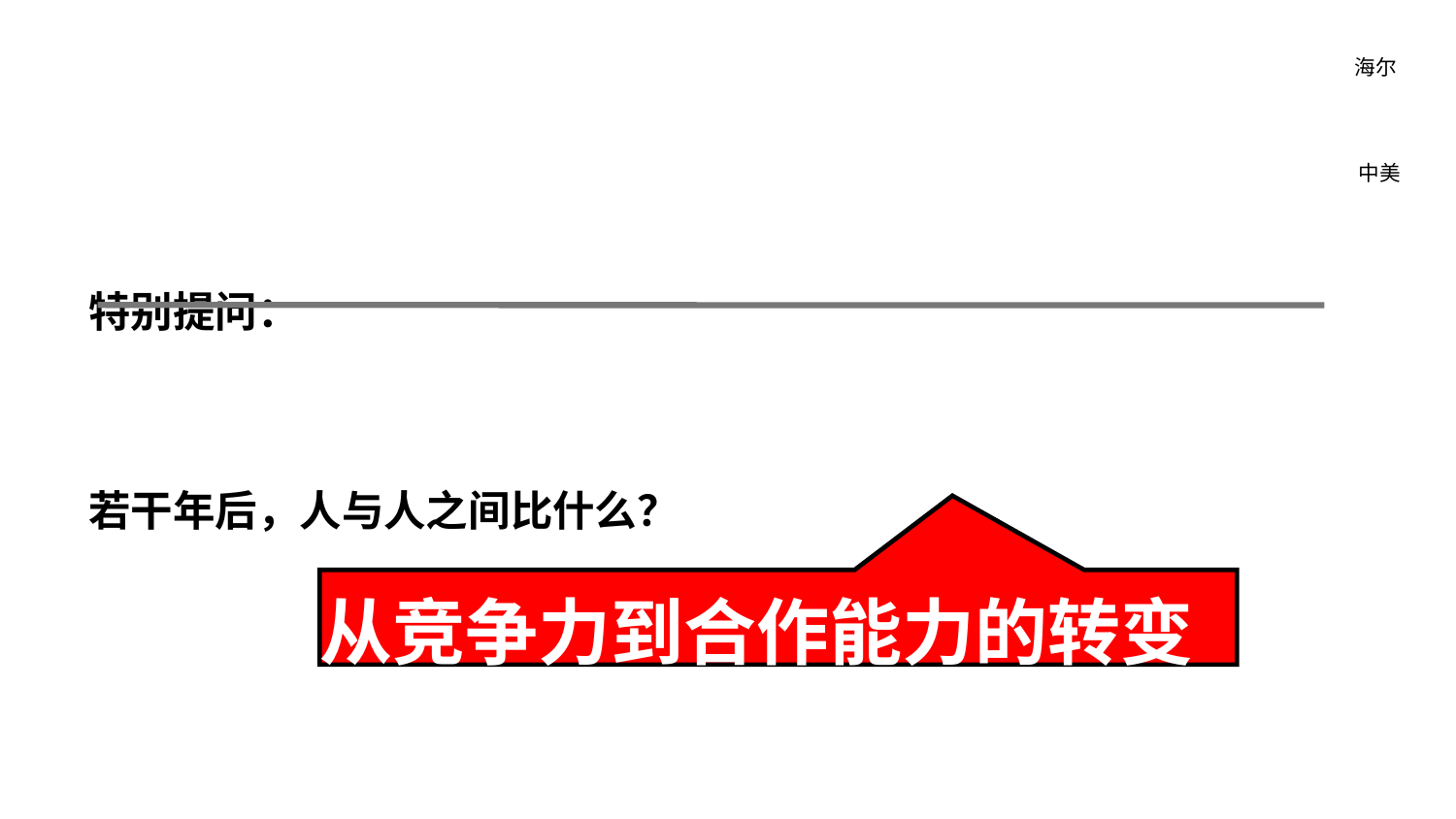

海尔
中美
特别提问：
若干年后，人与人之间比什么？

从竞争力到合作能力的转变